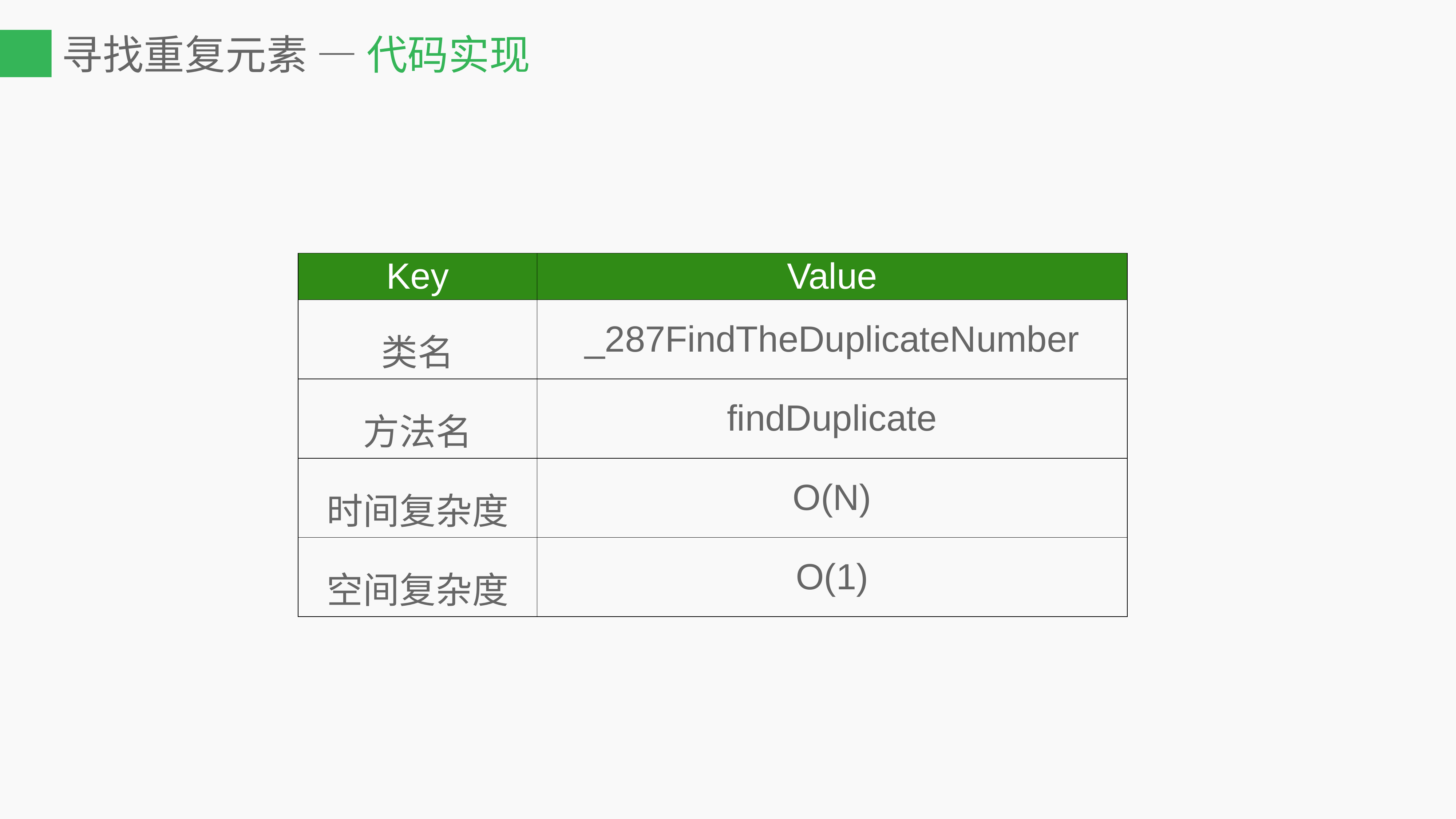

# 寻找重复元素 — 代码实现
| Key | Value |
| --- | --- |
| 类名 | \_287FindTheDuplicateNumber |
| 方法名 | findDuplicate |
| 时间复杂度 | O(N) |
| 空间复杂度 | O(1) |